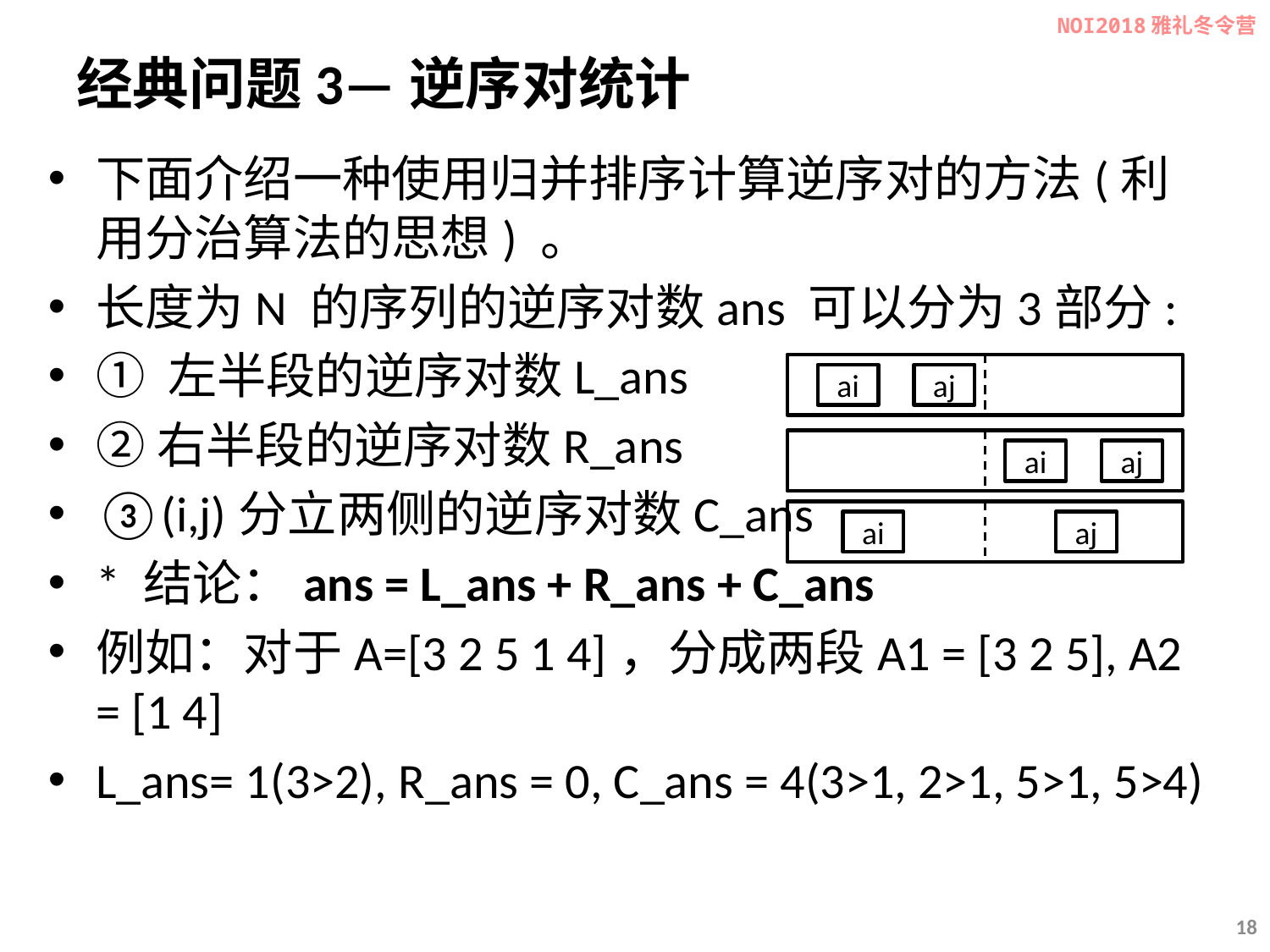

NOI2018雅礼冬令营
# 经典问题3—逆序对统计
下面介绍一种使用归并排序计算逆序对的方法(利用分治算法的思想) 。
长度为N 的序列的逆序对数ans 可以分为3部分:
① 左半段的逆序对数L_ans
②右半段的逆序对数R_ans
③(i,j)分立两侧的逆序对数C_ans
* 结论：ans = L_ans + R_ans + C_ans
例如：对于A=[3 2 5 1 4]，分成两段A1 = [3 2 5], A2 = [1 4]
L_ans= 1(3>2), R_ans = 0, C_ans = 4(3>1, 2>1, 5>1, 5>4)

ai
aj

ai
aj

ai
aj
18